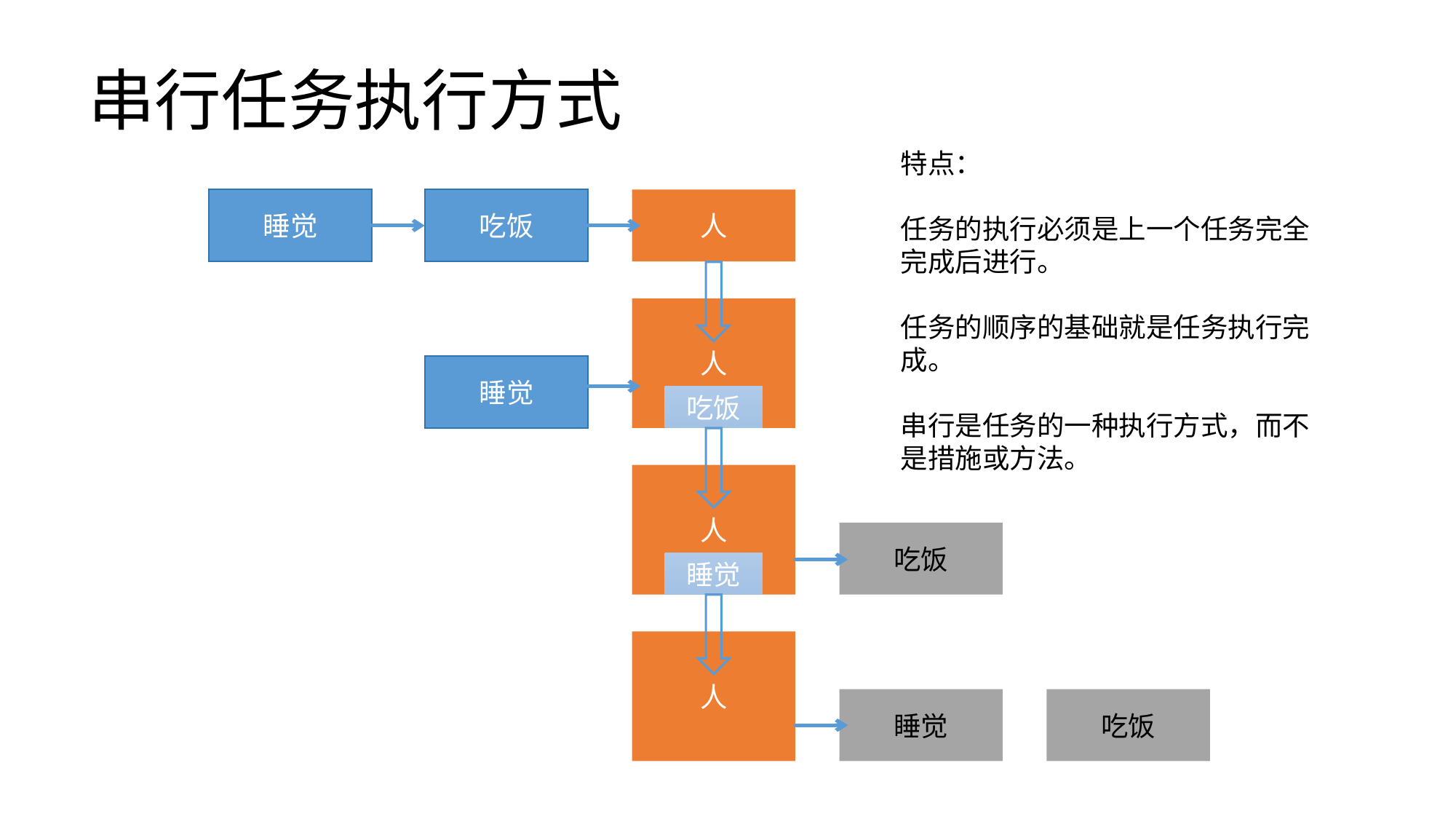

# 串行任务执行方式
特点：

任务的执行必须是上一个任务完全完成后进行。

任务的顺序的基础就是任务执行完成。

串行是任务的一种执行方式，而不是措施或方法。
睡觉
吃饭
人

人
睡觉
吃饭

人
吃饭
睡觉

人
睡觉
吃饭